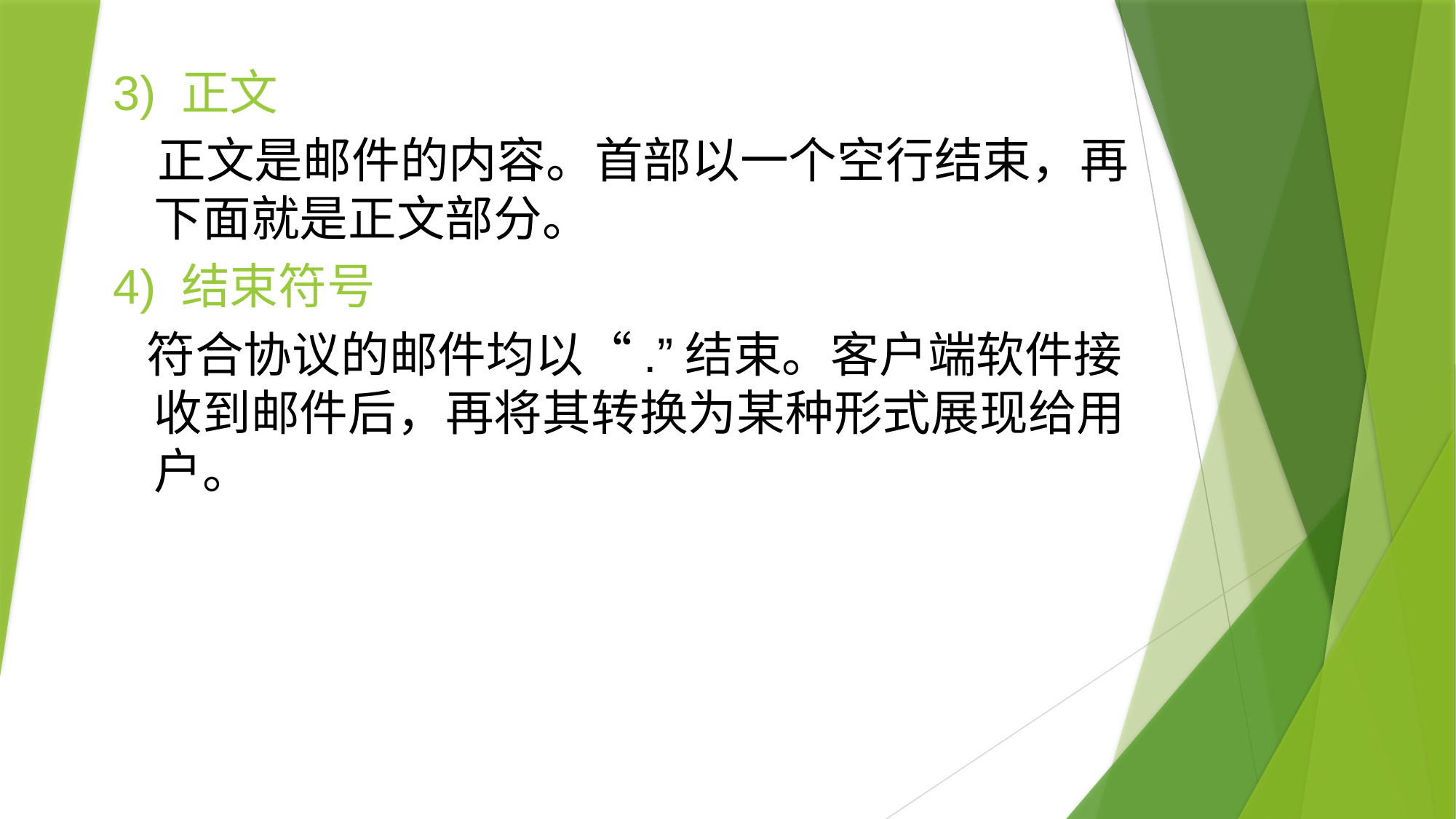

3) 正文
   正文是邮件的内容。首部以一个空行结束，再下面就是正文部分。
4) 结束符号
  符合协议的邮件均以“.”结束。客户端软件接收到邮件后，再将其转换为某种形式展现给用户。